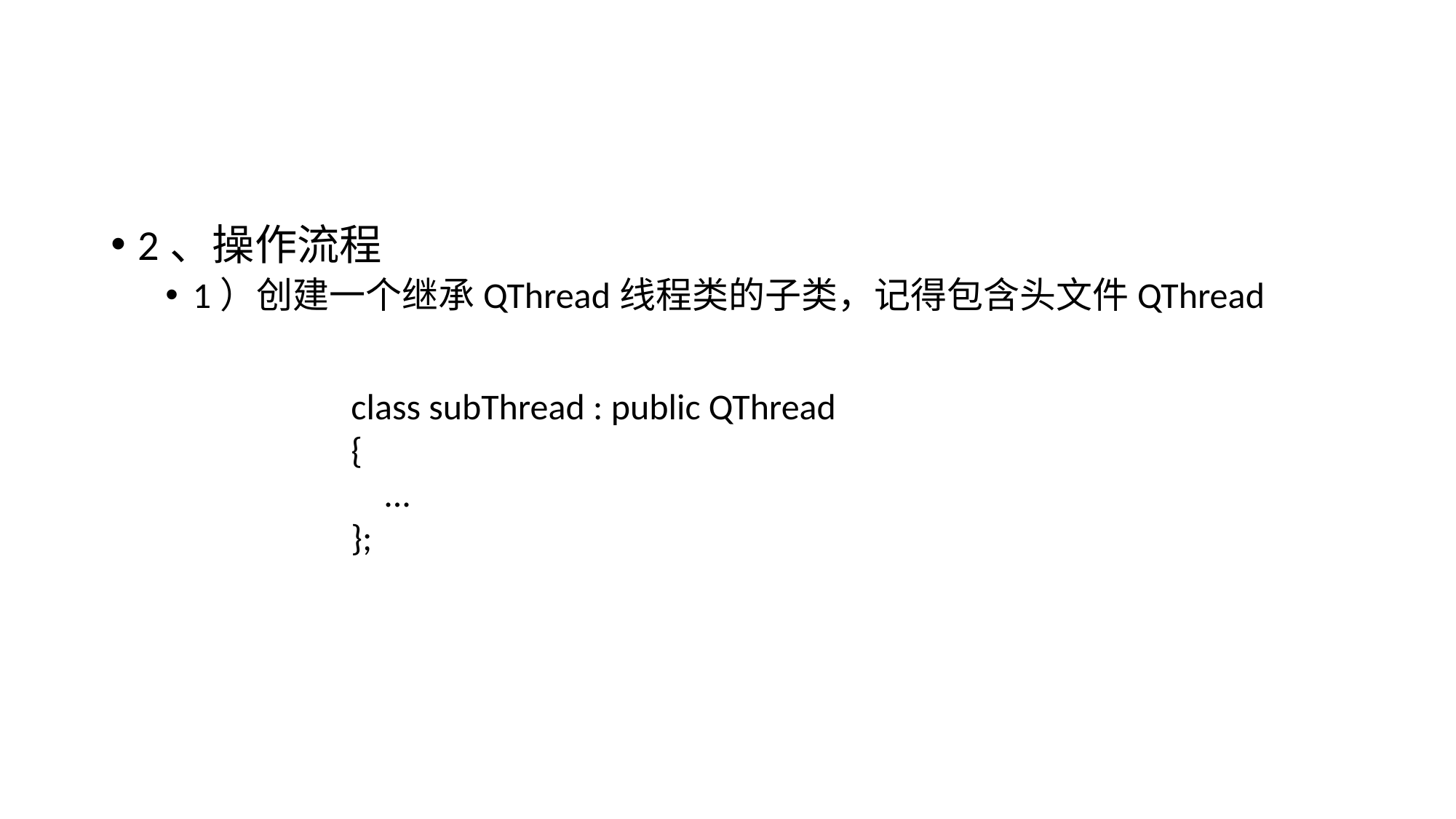

#
2、操作流程
1）创建一个继承QThread线程类的子类，记得包含头文件QThread
class subThread : public QThread
{
    ...
};